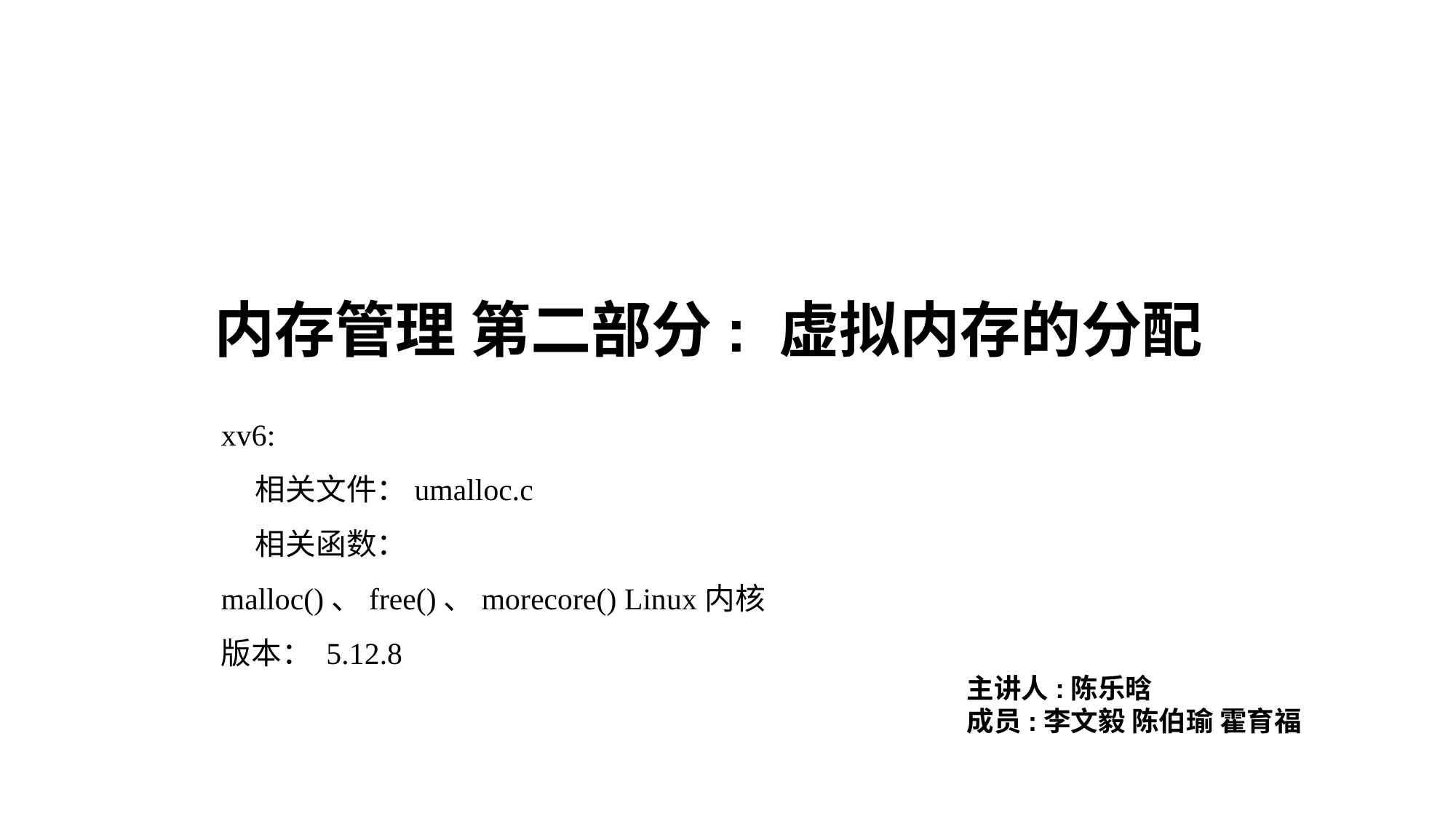

内存管理 第二部分: 虚拟内存的分配
xv6:
    相关文件：umalloc.c
    相关函数：malloc()、free()、morecore() Linux内核版本： 5.12.8
主讲人:陈乐晗
成员:李文毅 陈伯瑜 霍育福

1